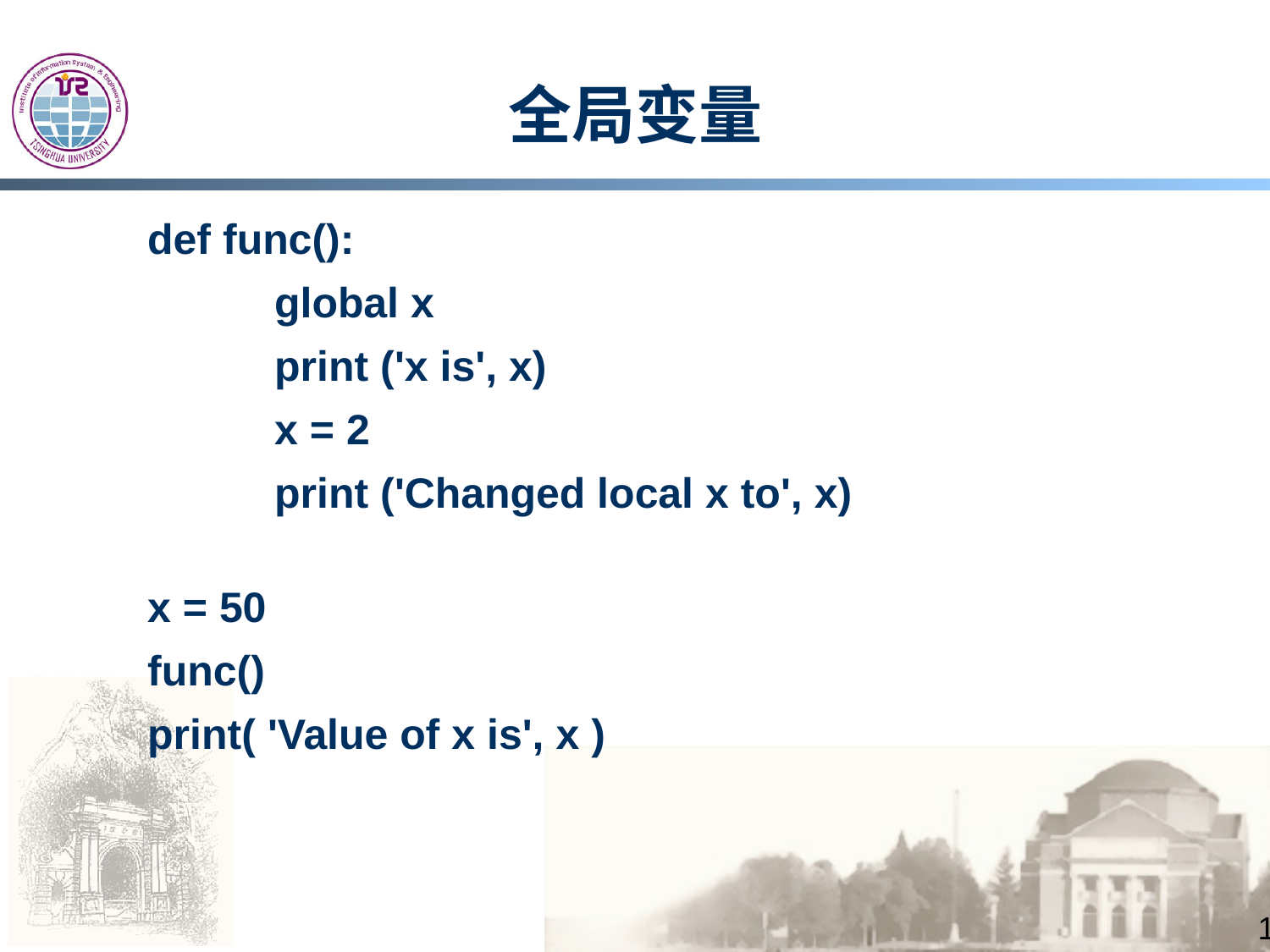

# 全局变量
def func():
	global x
	print ('x is', x)
	x = 2
	print ('Changed local x to', x)
x = 50
func()
print( 'Value of x is', x )